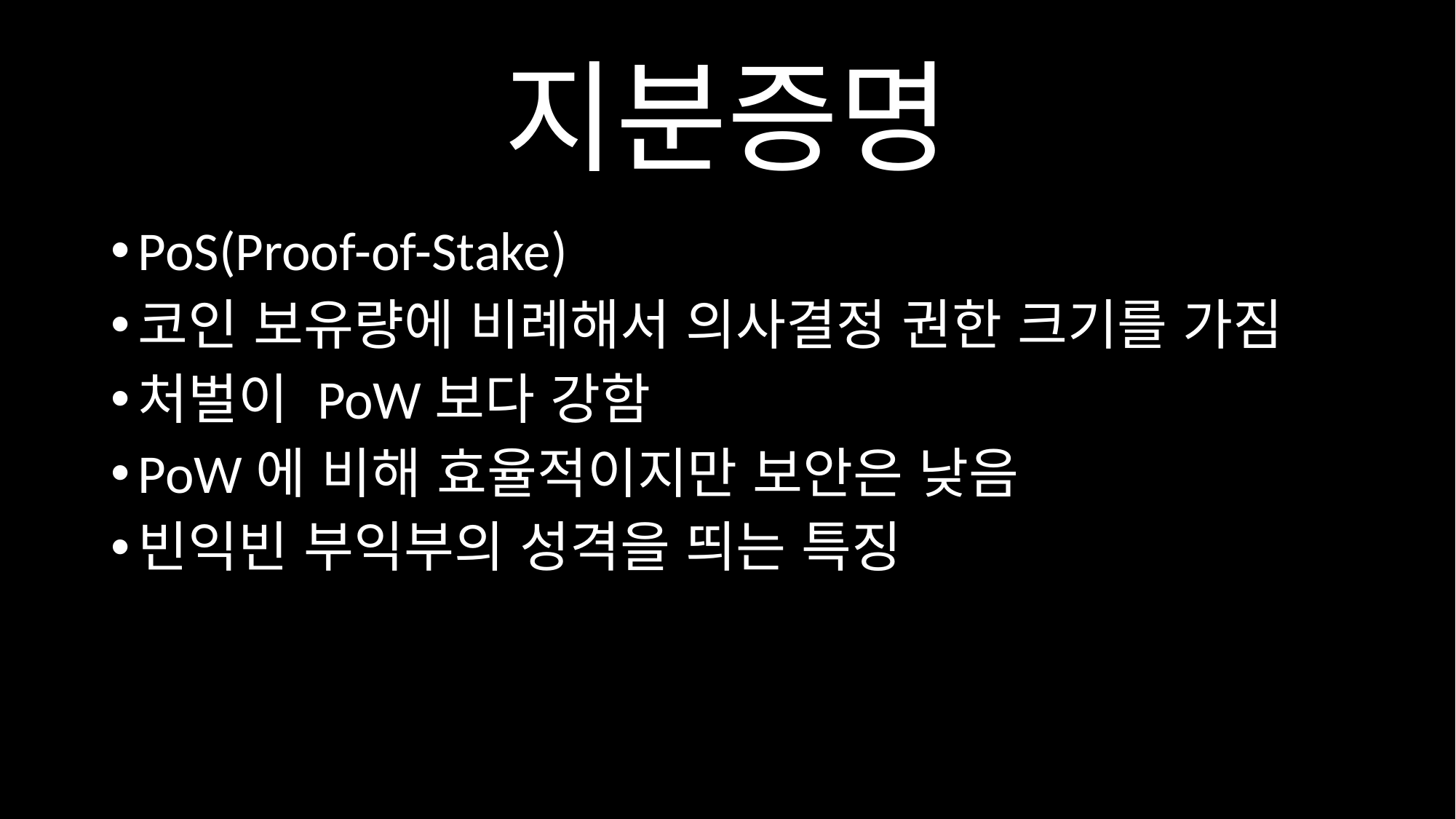

# 지분증명
PoS(Proof-of-Stake)
코인 보유량에 비례해서 의사결정 권한 크기를 가짐
처벌이 PoW보다 강함
PoW에 비해 효율적이지만 보안은 낮음
빈익빈 부익부의 성격을 띄는 특징